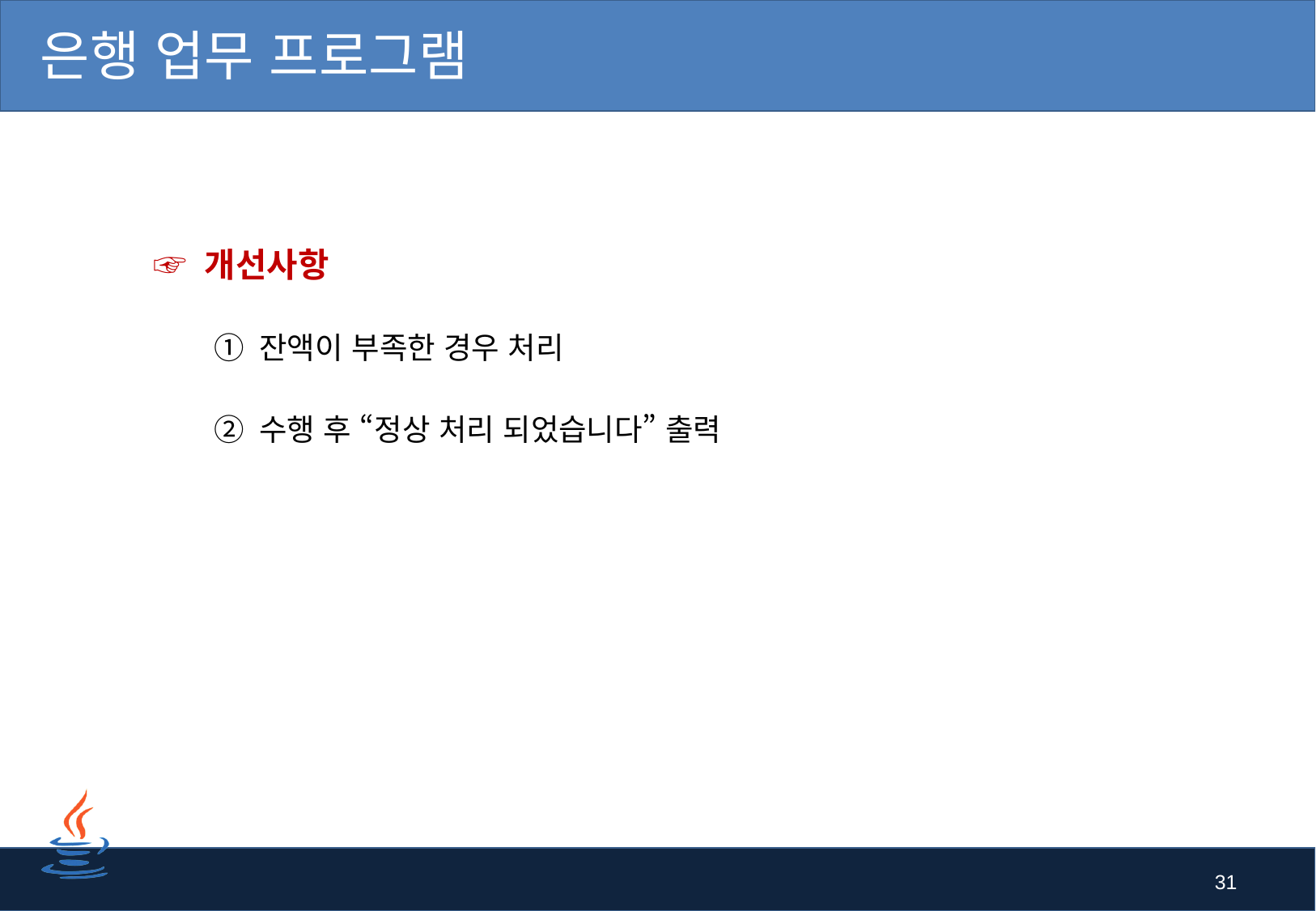

# 은행 업무 프로그램
☞ 개선사항
잔액이 부족한 경우 처리
수행 후 “정상 처리 되었습니다” 출력
31